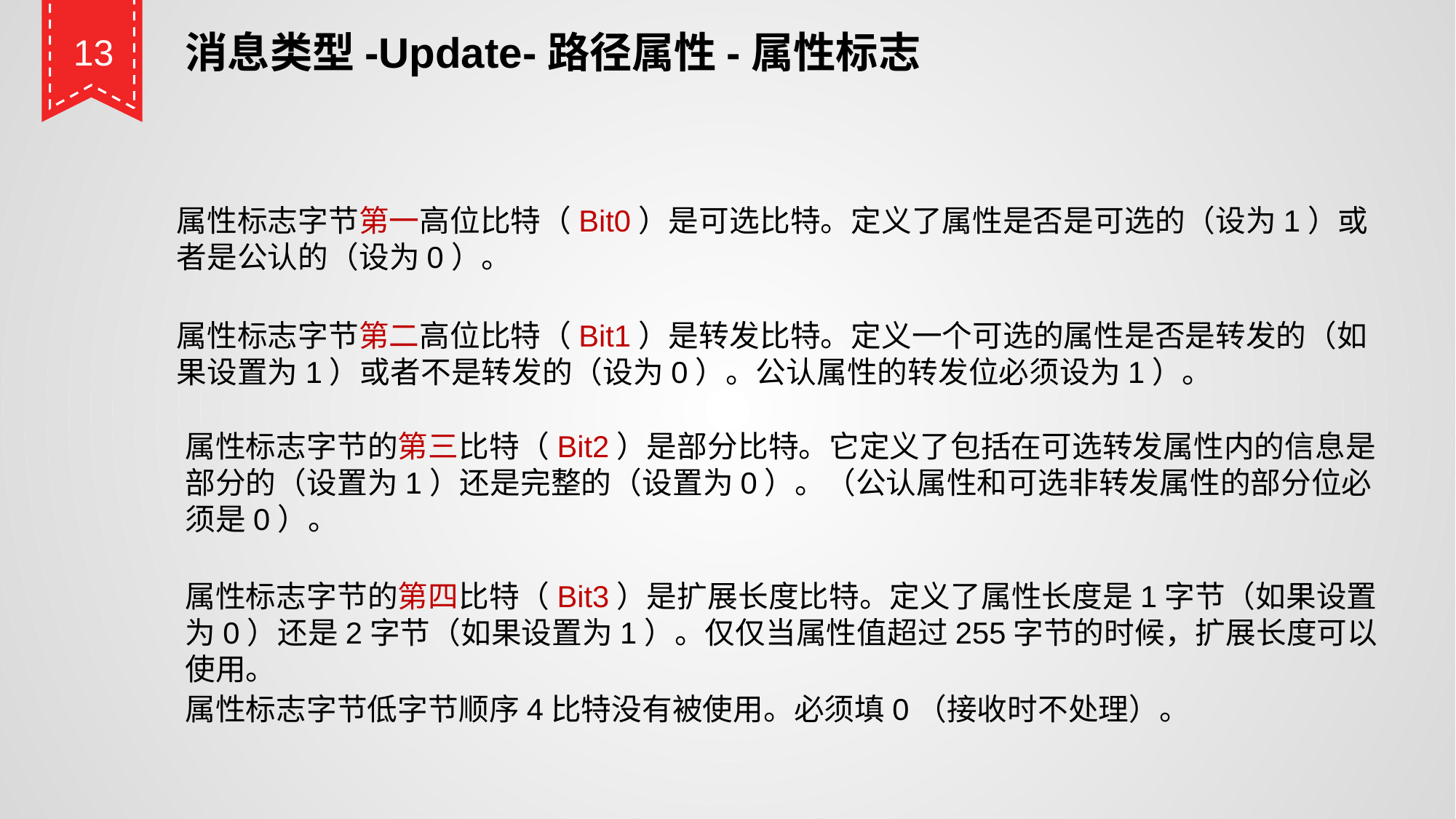

消息类型-Update-路径属性-属性标志
13
属性标志字节第一高位比特（Bit0）是可选比特。定义了属性是否是可选的（设为1）或者是公认的（设为0）。
属性标志字节第二高位比特（Bit1）是转发比特。定义一个可选的属性是否是转发的（如果设置为1）或者不是转发的（设为0）。公认属性的转发位必须设为1）。
属性标志字节的第三比特（Bit2）是部分比特。它定义了包括在可选转发属性内的信息是部分的（设置为1）还是完整的（设置为0）。（公认属性和可选非转发属性的部分位必须是0）。
属性标志字节的第四比特（Bit3）是扩展长度比特。定义了属性长度是1字节（如果设置为0）还是2字节（如果设置为1）。仅仅当属性值超过255字节的时候，扩展长度可以使用。
属性标志字节低字节顺序4比特没有被使用。必须填0（接收时不处理）。